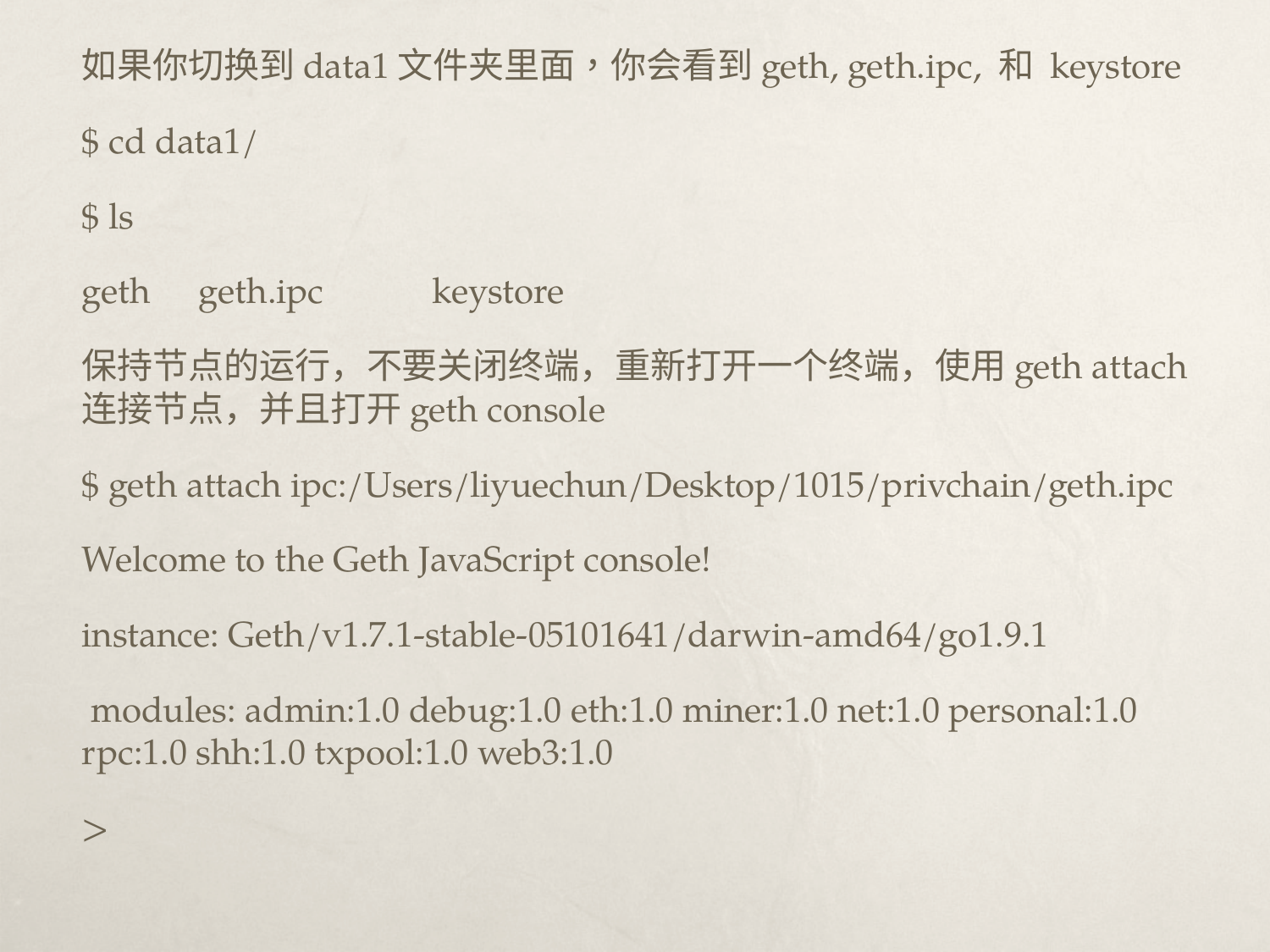

如果你切换到data1文件夹里面，你会看到geth, geth.ipc, 和 keystore
$ cd data1/
$ ls
geth		geth.ipc	keystore
保持节点的运行，不要关闭终端，重新打开一个终端，使用geth attach连接节点，并且打开geth console
$ geth attach ipc:/Users/liyuechun/Desktop/1015/privchain/geth.ipc
Welcome to the Geth JavaScript console!
instance: Geth/v1.7.1-stable-05101641/darwin-amd64/go1.9.1
 modules: admin:1.0 debug:1.0 eth:1.0 miner:1.0 net:1.0 personal:1.0 rpc:1.0 shh:1.0 txpool:1.0 web3:1.0
>